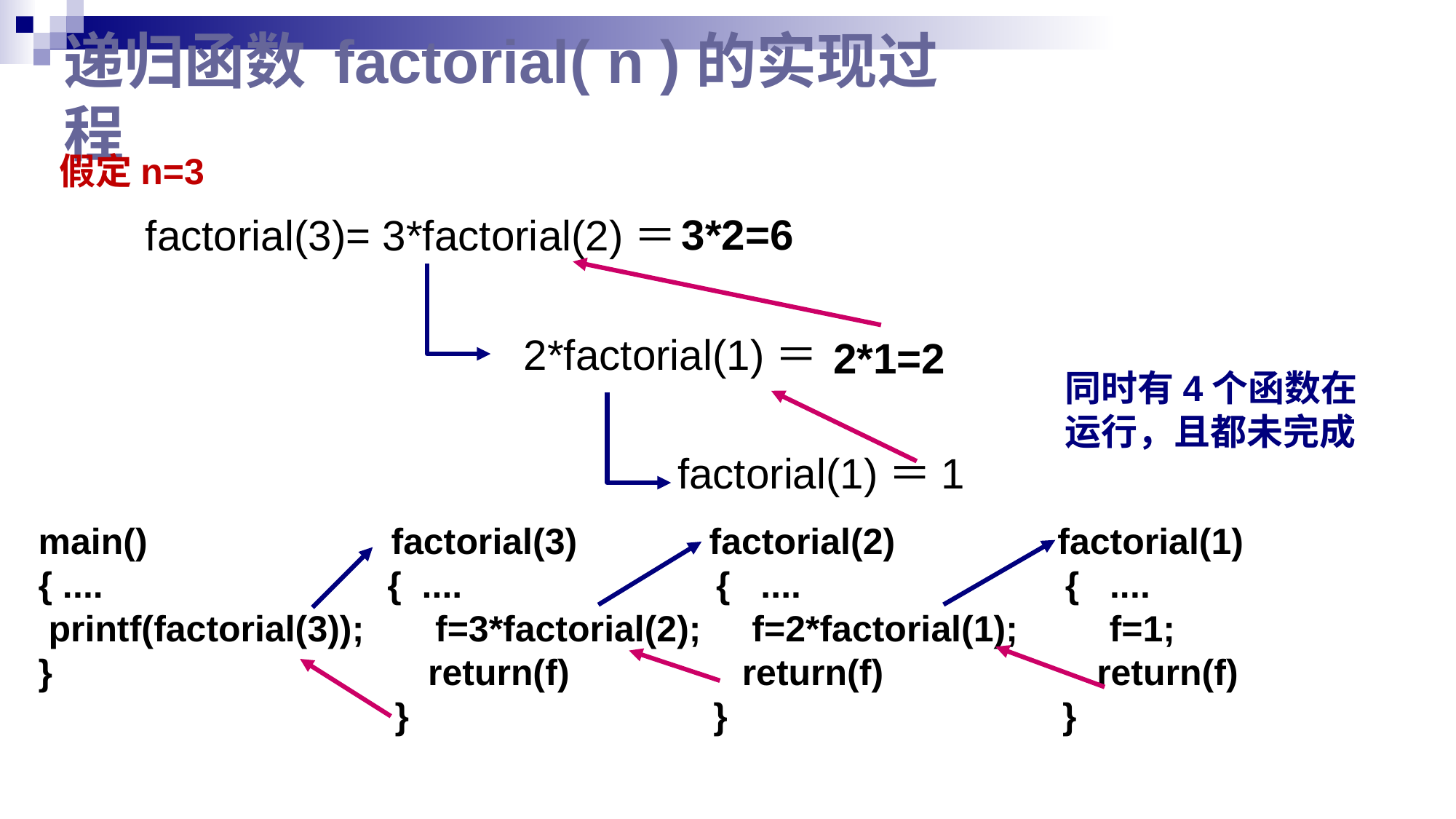

# 递归函数 factorial( n )的实现过程
假定n=3
3*2=6
factorial(3)= 3*factorial(2)＝

                                2*factorial(1)＝

                                             factorial(1)＝1

2*1=2
同时有4个函数在运行，且都未完成

main()                        factorial(3)             factorial(2)                factorial(1)
{ ....                            {  ....                         {   ....                          {   ....
 printf(factorial(3));       f=3*factorial(2);     f=2*factorial(1);         f=1;
}                                     return(f)                 return(f)                     return(f)
                                   }                              }                                 }